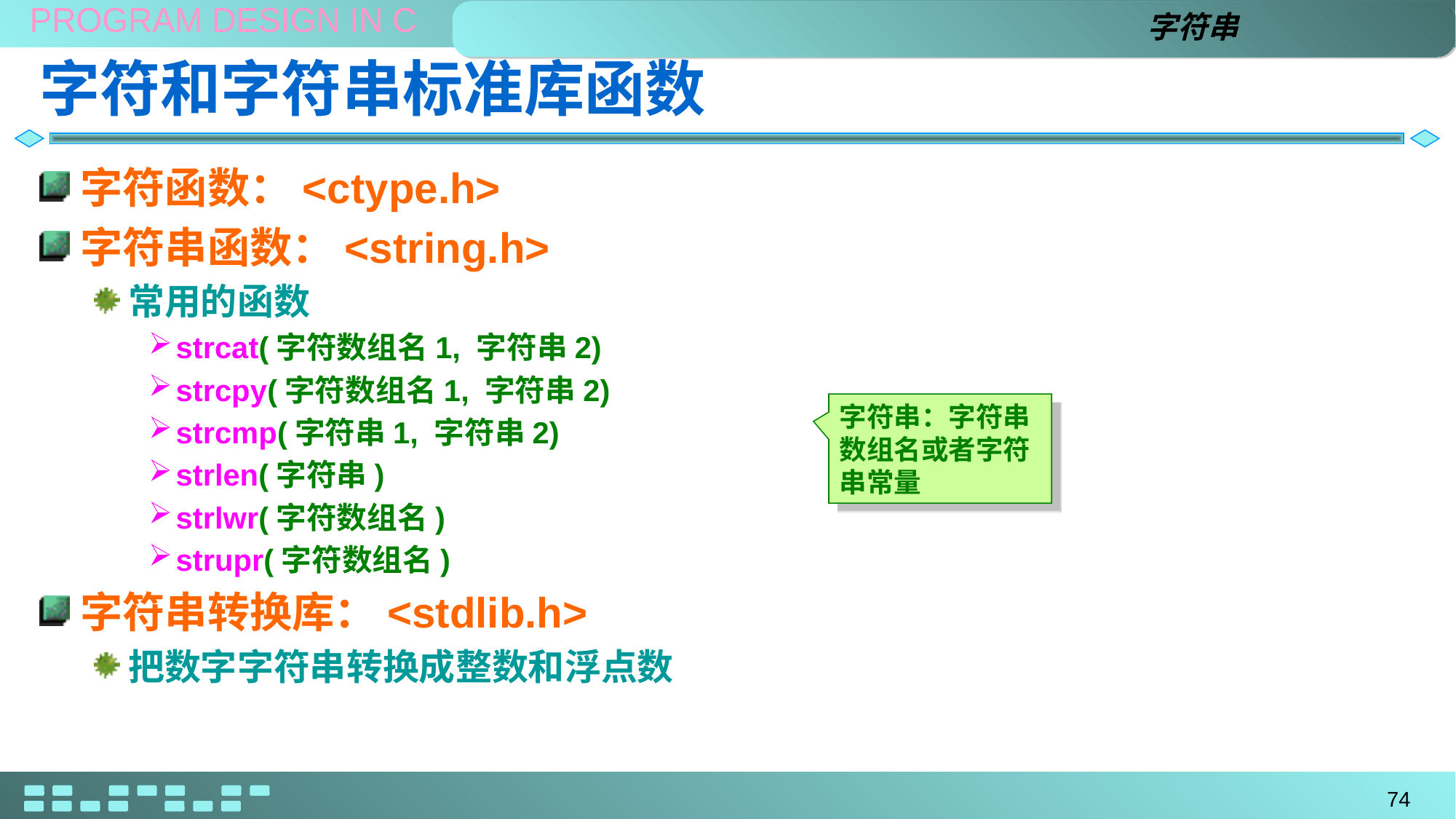

字符串
# 字符和字符串标准库函数
字符函数：<ctype.h>
字符串函数：<string.h>
常用的函数
strcat(字符数组名1, 字符串2)
strcpy(字符数组名1, 字符串2)
strcmp(字符串1, 字符串2)
strlen(字符串)
strlwr(字符数组名)
strupr(字符数组名)
字符串转换库：<stdlib.h>
把数字字符串转换成整数和浮点数
字符串：字符串数组名或者字符串常量
74